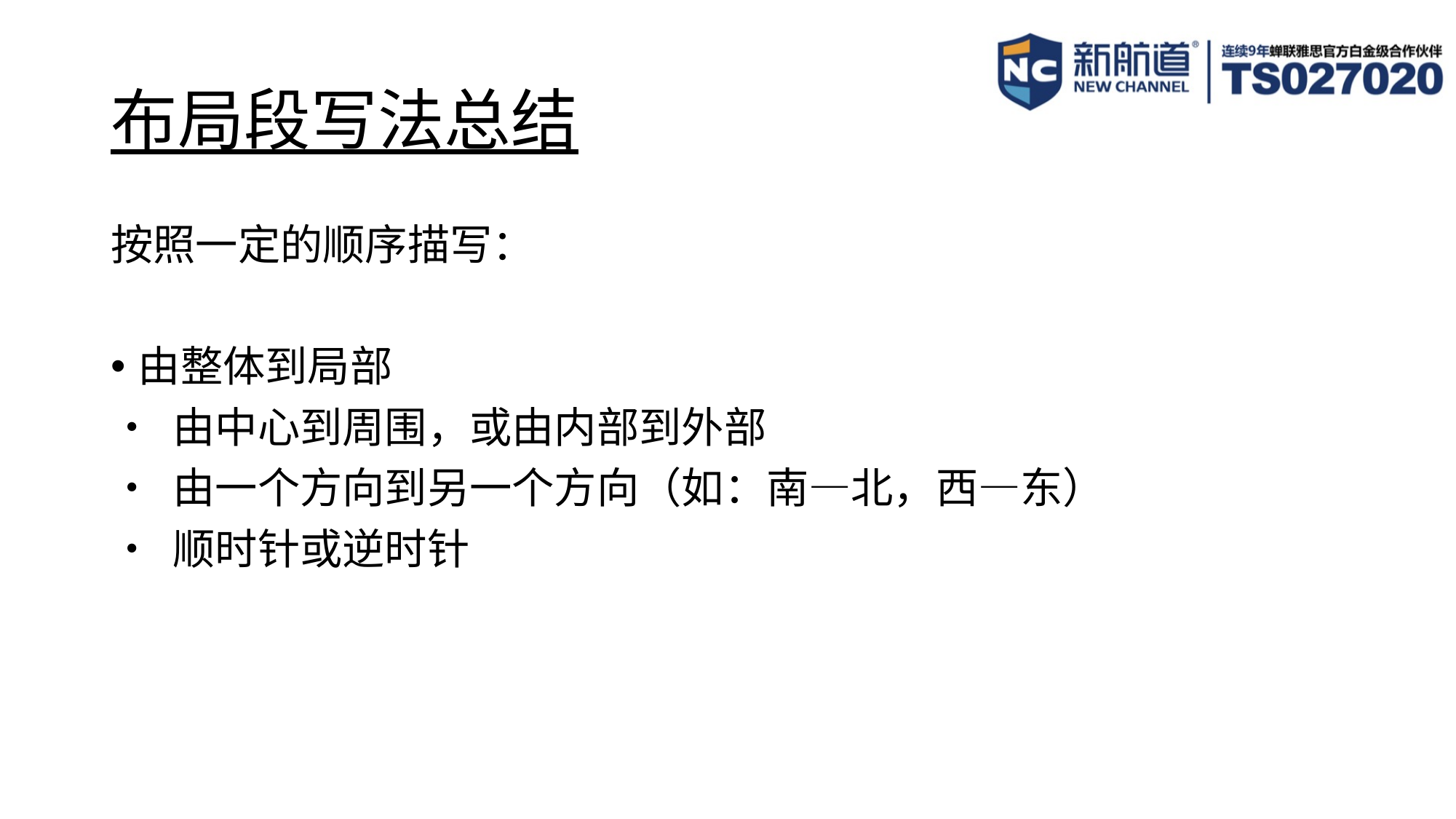

# 布局段写法总结
按照一定的顺序描写：

由整体到局部
• 由中心到周围，或由内部到外部
• 由一个方向到另一个方向（如：南—北，西—东）
• 顺时针或逆时针